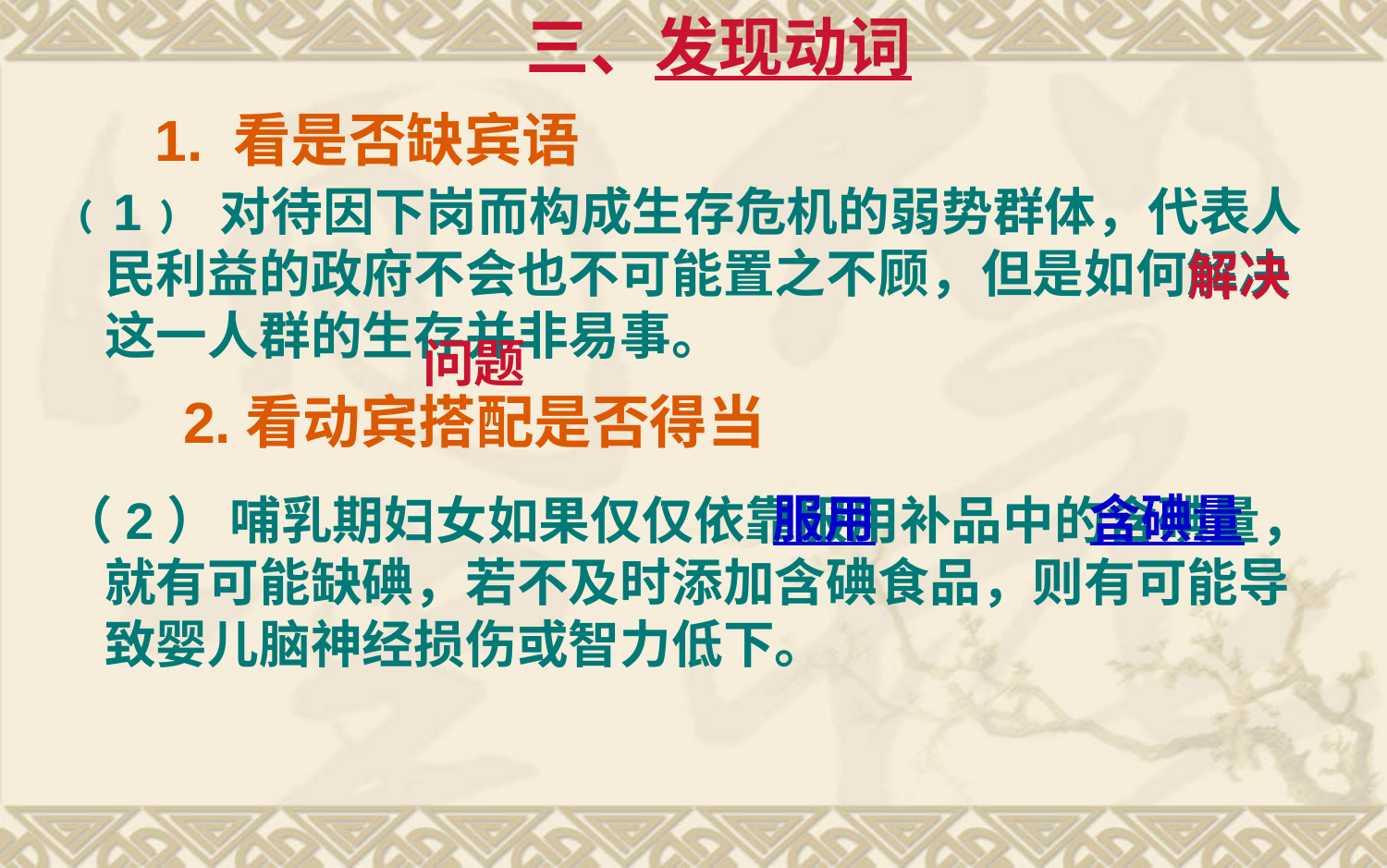

三、发现动词

﹙1﹚ 对待因下岗而构成生存危机的弱势群体，代表人民利益的政府不会也不可能置之不顾，但是如何解决这一人群的生存并非易事。

（2） 哺乳期妇女如果仅仅依靠服用补品中的含碘量，就有可能缺碘，若不及时添加含碘食品，则有可能导致婴儿脑神经损伤或智力低下。

1. 看是否缺宾语
解决
问题
2.看动宾搭配是否得当
服用
含碘量